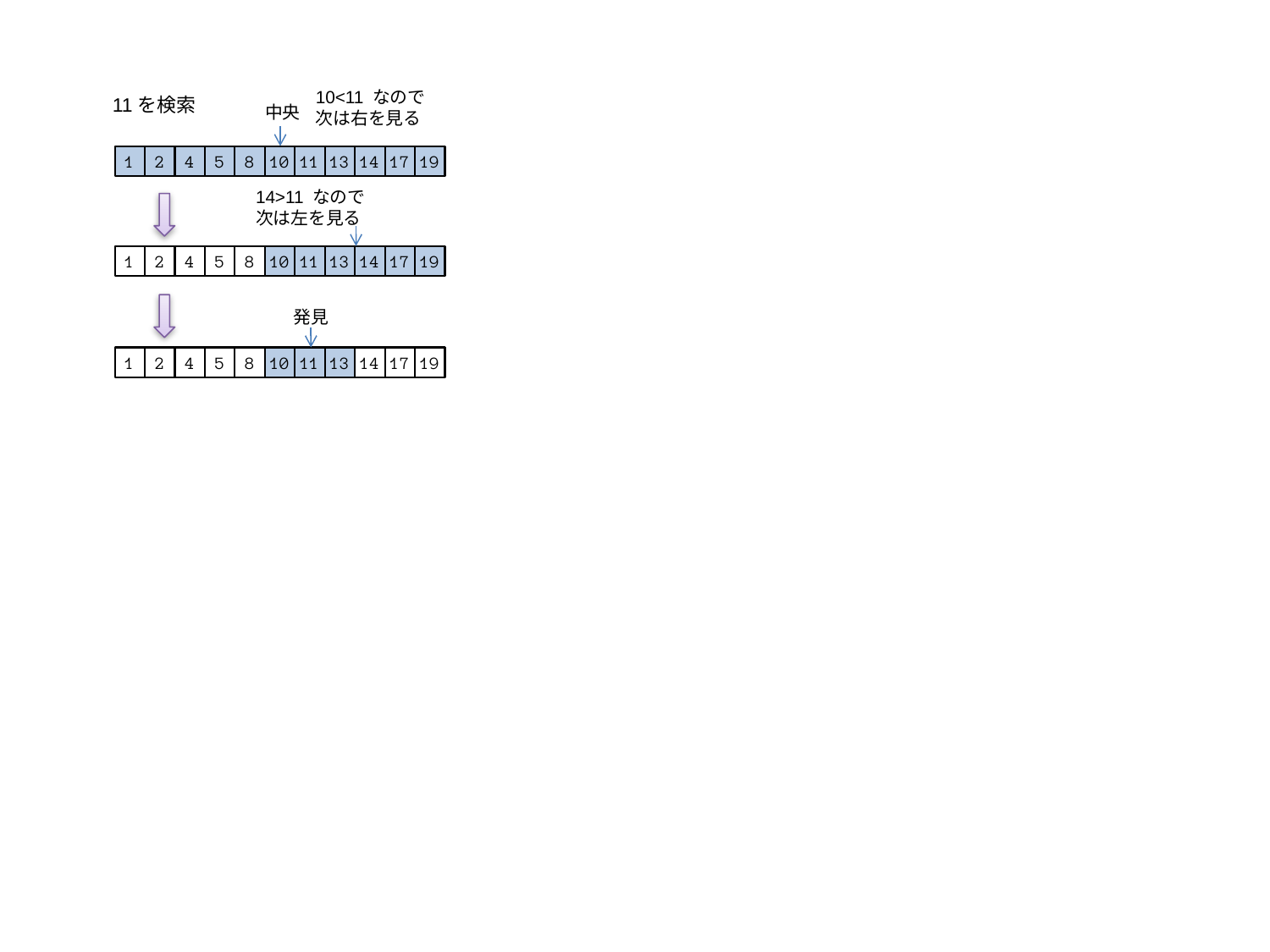

10<11 なので
次は右を見る
11を検索
中央
1
2
4
5
8
10
11
13
14
17
19
14>11 なので
次は左を見る

1
2
4
5
8
10
11
13
14
17
19

発見
1
2
4
5
8
10
11
13
14
17
19